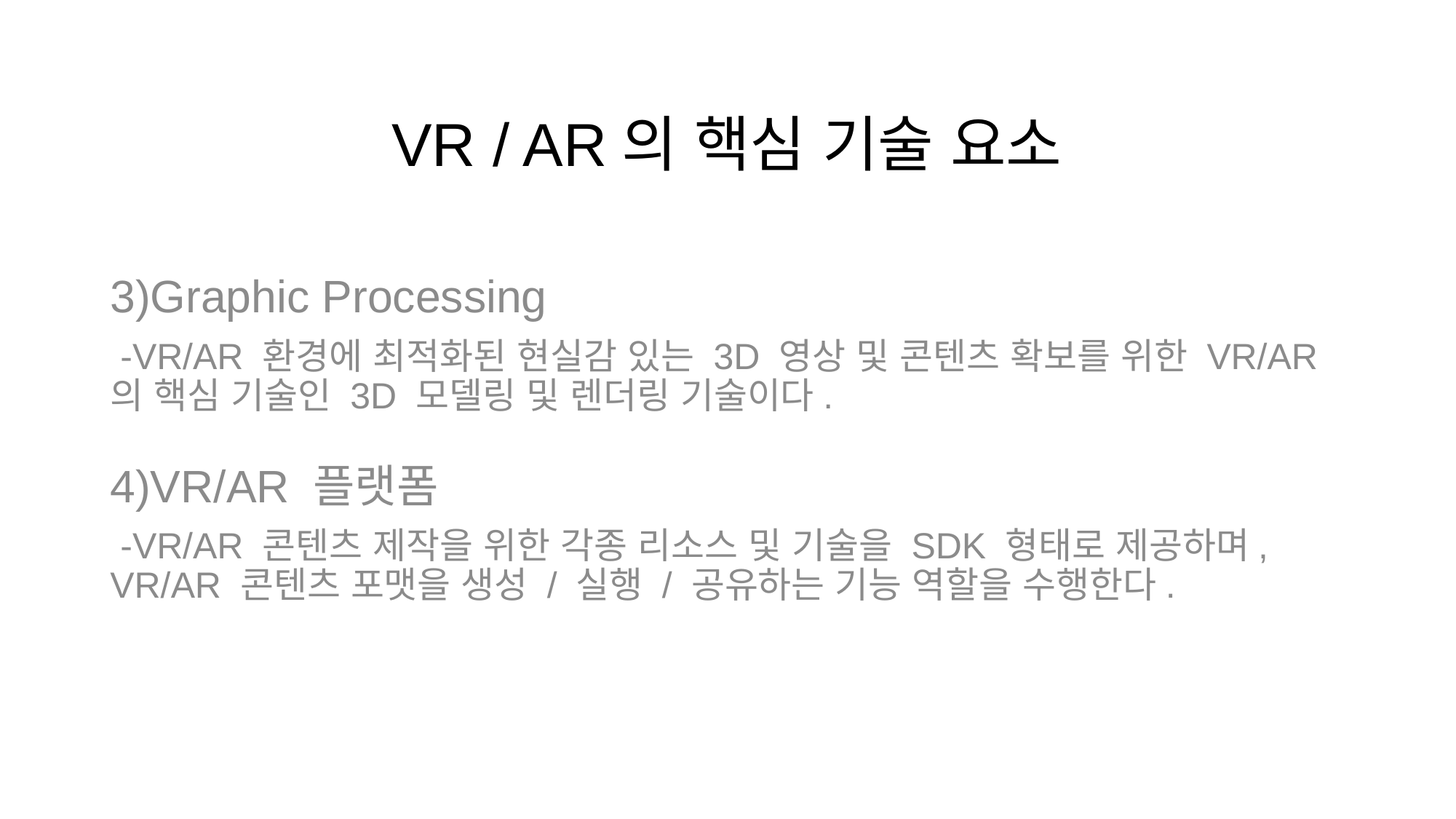

# VR / AR의 핵심 기술 요소
3)Graphic Processing
 -VR/AR 환경에 최적화된 현실감 있는 3D 영상 및 콘텐츠 확보를 위한 VR/AR의 핵심 기술인 3D 모델링 및 렌더링 기술이다.

4)VR/AR 플랫폼
 -VR/AR 콘텐츠 제작을 위한 각종 리소스 및 기술을 SDK 형태로 제공하며, VR/AR 콘텐츠 포맷을 생성 / 실행 / 공유하는 기능 역할을 수행한다.